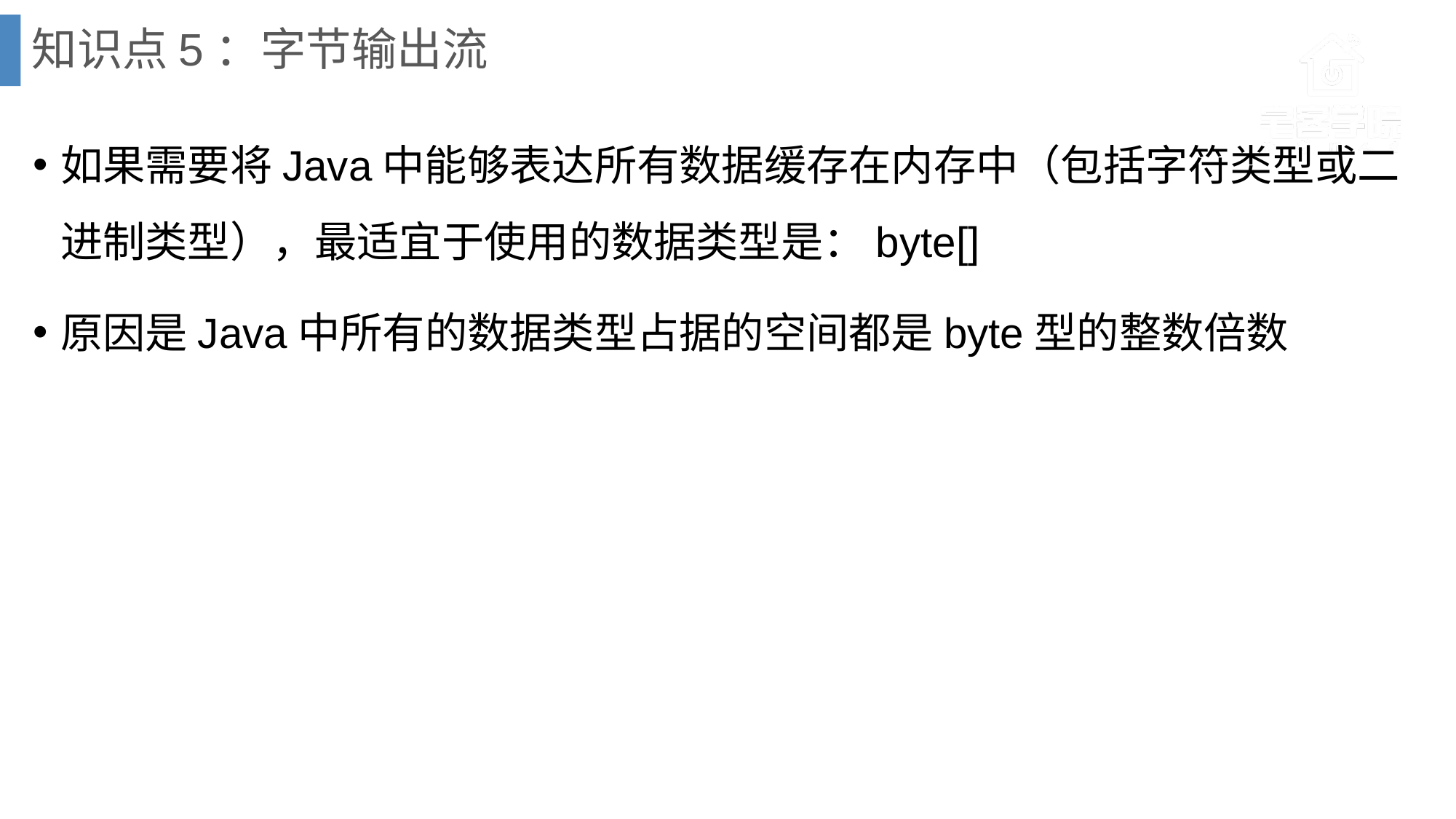

# 知识点5：字节输出流
如果需要将Java中能够表达所有数据缓存在内存中（包括字符类型或二进制类型），最适宜于使用的数据类型是：byte[]
原因是Java中所有的数据类型占据的空间都是byte型的整数倍数